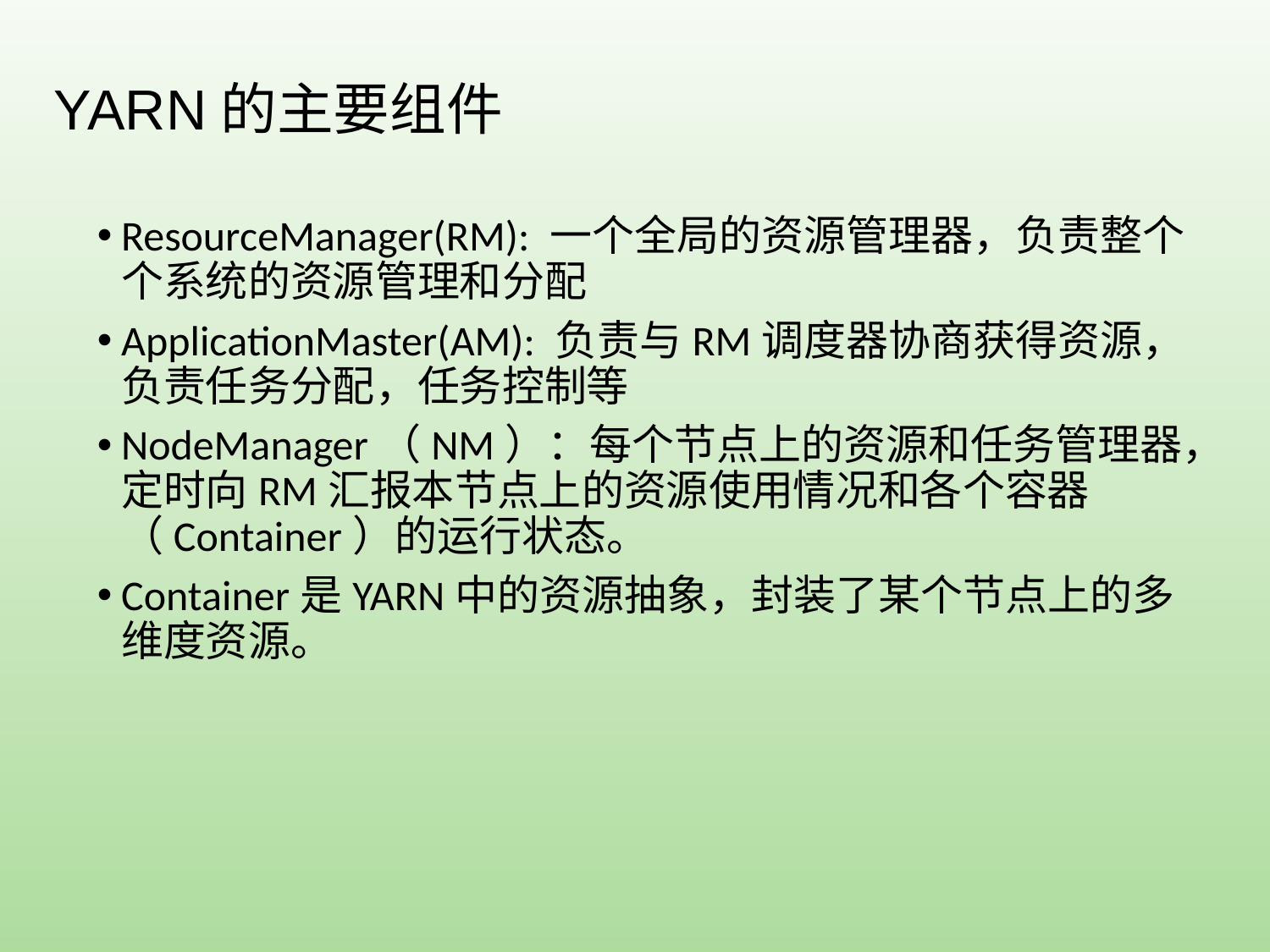

# YARN的主要组件
ResourceManager(RM): 一个全局的资源管理器，负责整个个系统的资源管理和分配
ApplicationMaster(AM): 负责与RM调度器协商获得资源，负责任务分配，任务控制等
NodeManager（NM）：每个节点上的资源和任务管理器，定时向RM汇报本节点上的资源使用情况和各个容器（Container）的运行状态。
Container是YARN中的资源抽象，封装了某个节点上的多维度资源。